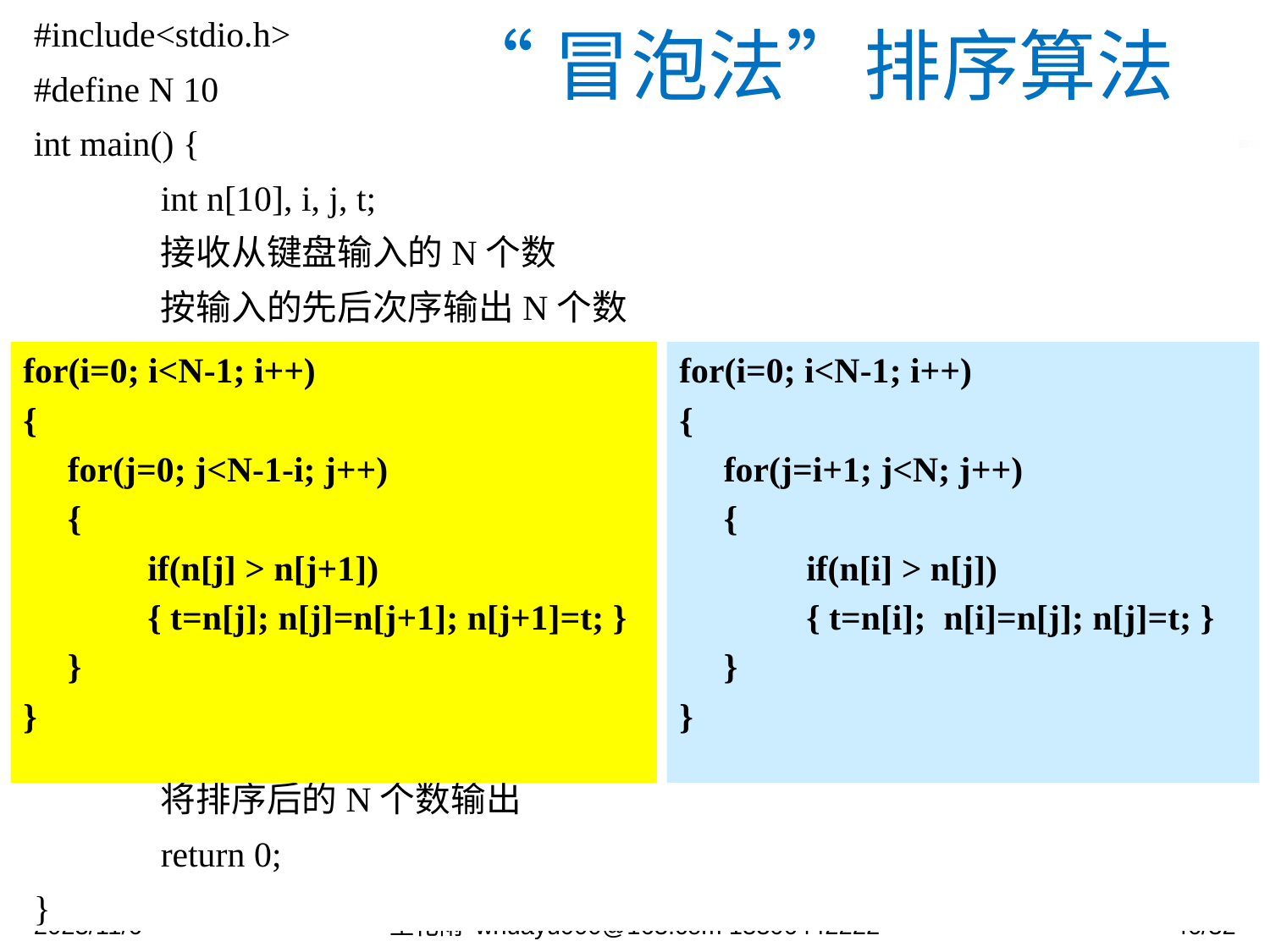

#include<stdio.h>
#define N 10
int main() {
	int n[10], i, j, t;
	接收从键盘输入的N个数
	按输入的先后次序输出N个数
	for(i=0; i<N-1; i++)
	{
		for(j=i+1; j<N; j++)
		{
			if(n[i] > n[j])
			{ t= n[i];  n[i]
		}
	}
	将排序后的N个数输出
	return 0;
}
“冒泡法”排序算法
for(i=0; i<N-1; i++)
{
     for(j=0; j<N-1-i; j++)
     {
              if(n[j] > n[j+1])
              { t=n[j]; n[j]=n[j+1]; n[j+1]=t; }
     }
}

for(i=0; i<N-1; i++)
{
     for(j=i+1; j<N; j++)
     {
	if(n[i] > n[j])
	{ t=n[i];  n[i]=n[j]; n[j]=t; }
     }
}
2023/11/6
王化雨 whuayu000@163.com 13306442222
46/32